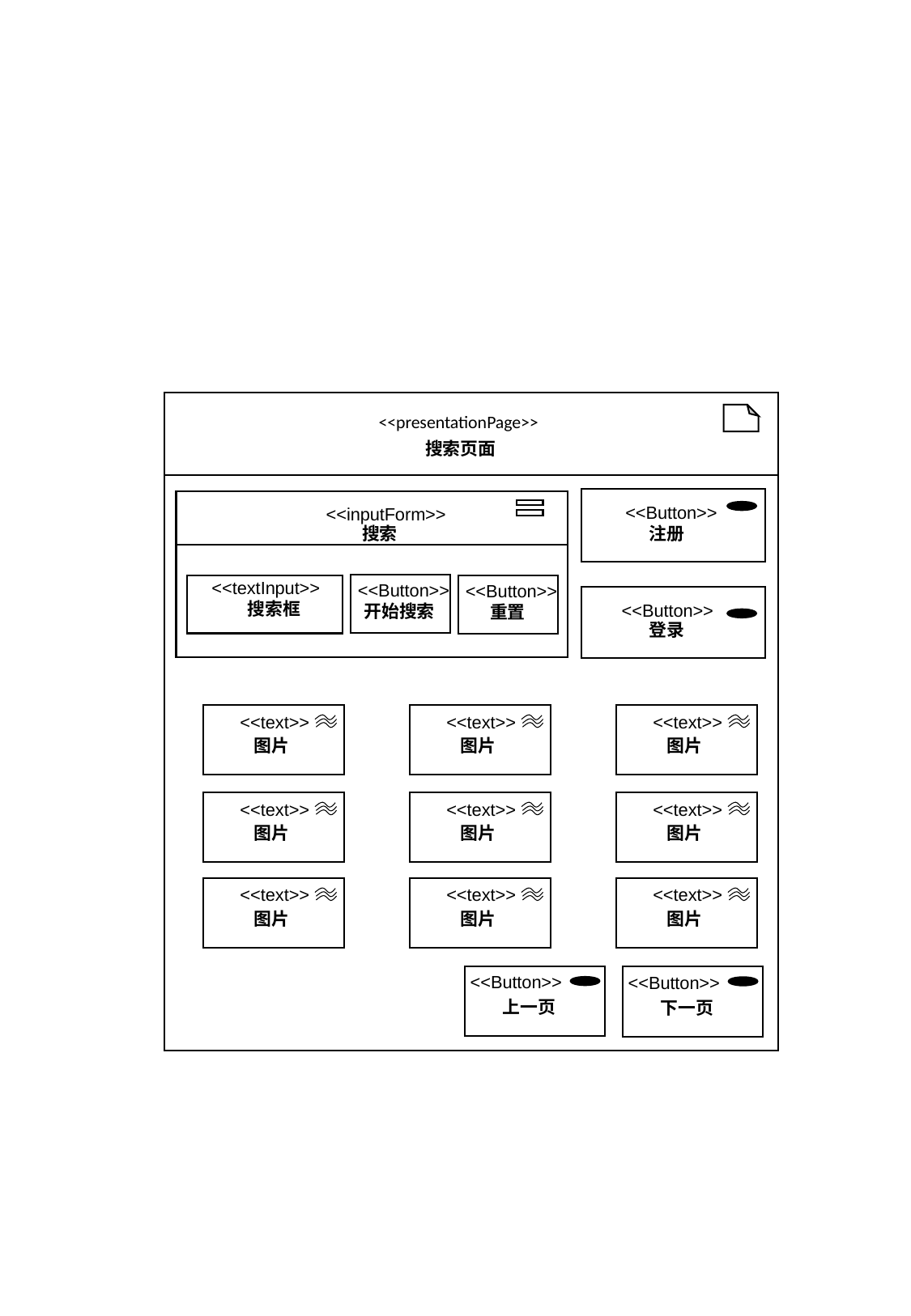

<<presentationPage>>
搜索页面

<<Button>>
注册

<<inputForm>>
搜索

<<textInput>>

搜索框
<<Button>>
<<Button>>

开始搜索
重置

<<Button>>
登录

<<text>>
图片

<<text>>
图片

<<text>>
图片

<<text>>
图片

<<text>>
图片

<<text>>
图片

<<text>>
图片

<<text>>
图片

<<text>>
图片

<<Button>>

上一页

<<Button>>

下一页